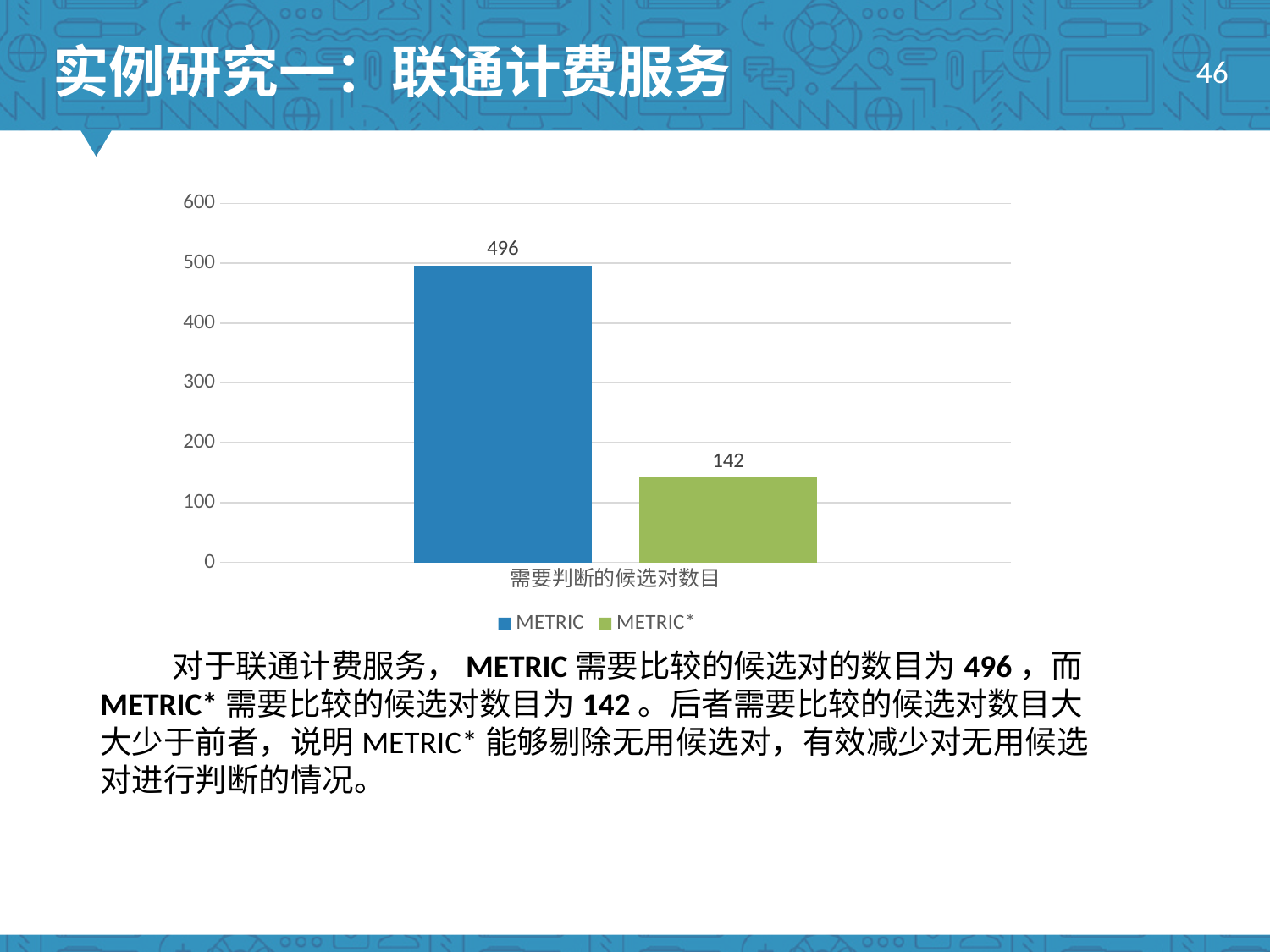

实例研究一：联通计费服务
46

### Chart

| Category | METRIC | METRIC* |
|---|---|---|
| 需要判断的候选对数目 | 496.0 | 142.0 |
         对于联通计费服务，METRIC需要比较的候选对的数目为496，而METRIC*需要比较的候选对数目为142。后者需要比较的候选对数目大大少于前者，说明METRIC*能够剔除无用候选对，有效减少对无用候选对进行判断的情况。